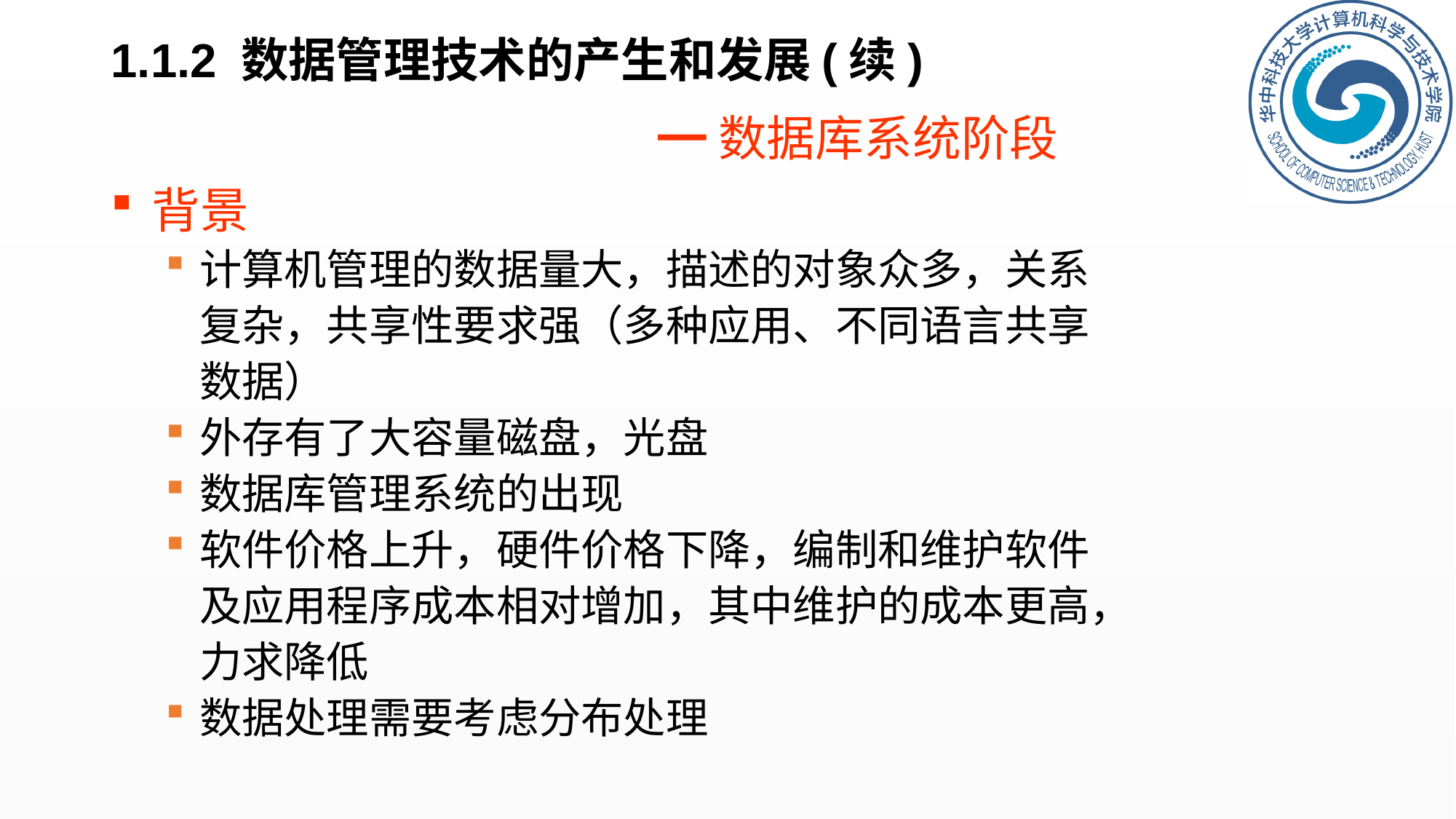

1.1.2 数据管理技术的产生和发展(续)
━数据库系统阶段
背景
计算机管理的数据量大，描述的对象众多，关系复杂，共享性要求强（多种应用、不同语言共享数据）
外存有了大容量磁盘，光盘
数据库管理系统的出现
软件价格上升，硬件价格下降，编制和维护软件及应用程序成本相对增加，其中维护的成本更高，力求降低
数据处理需要考虑分布处理